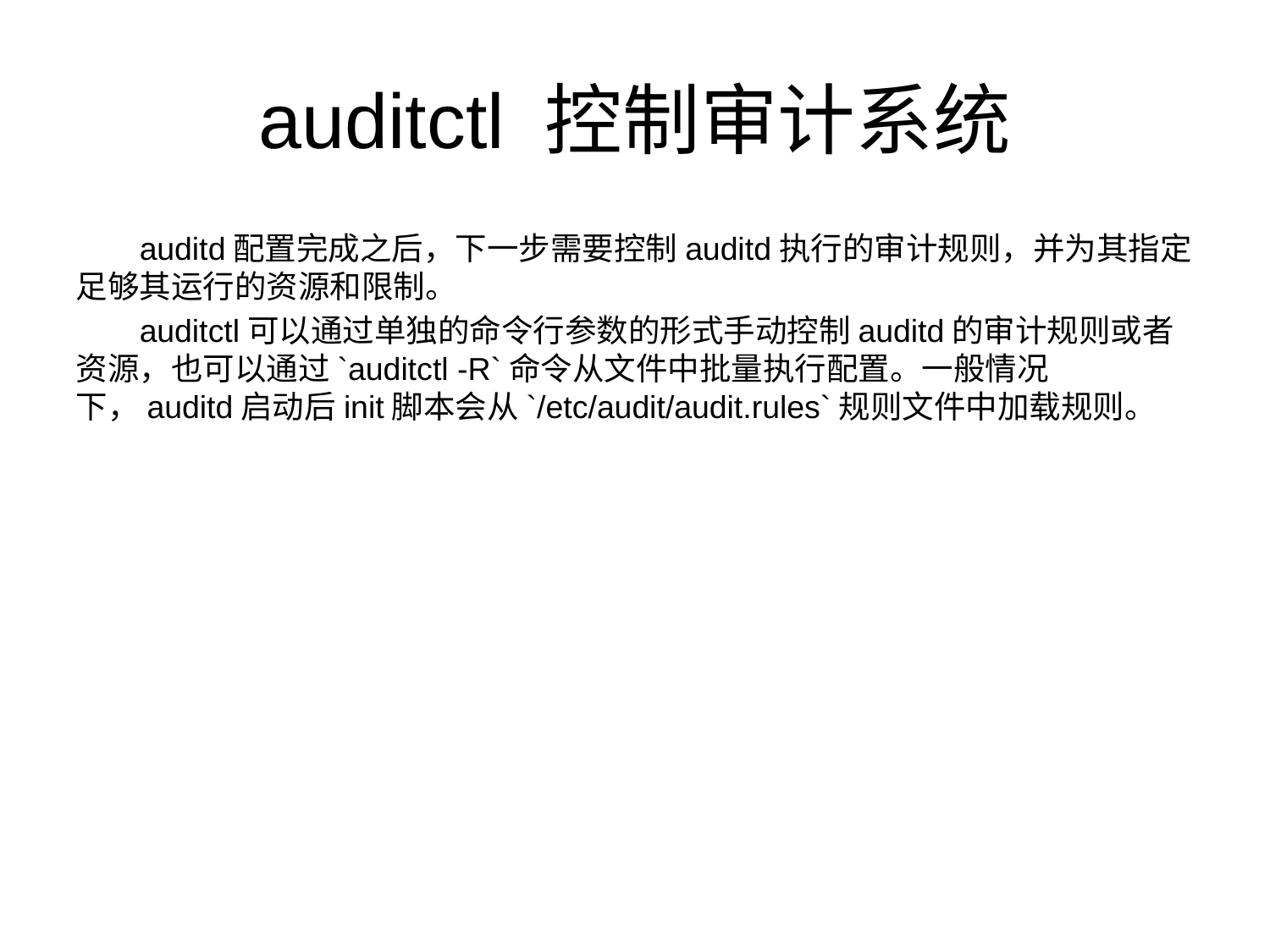

# auditctl 控制审计系统
auditd配置完成之后，下一步需要控制auditd执行的审计规则，并为其指定足够其运行的资源和限制。
auditctl可以通过单独的命令行参数的形式手动控制auditd的审计规则或者资源，也可以通过`auditctl -R`命令从文件中批量执行配置。一般情况下，auditd启动后init脚本会从`/etc/audit/audit.rules`规则文件中加载规则。